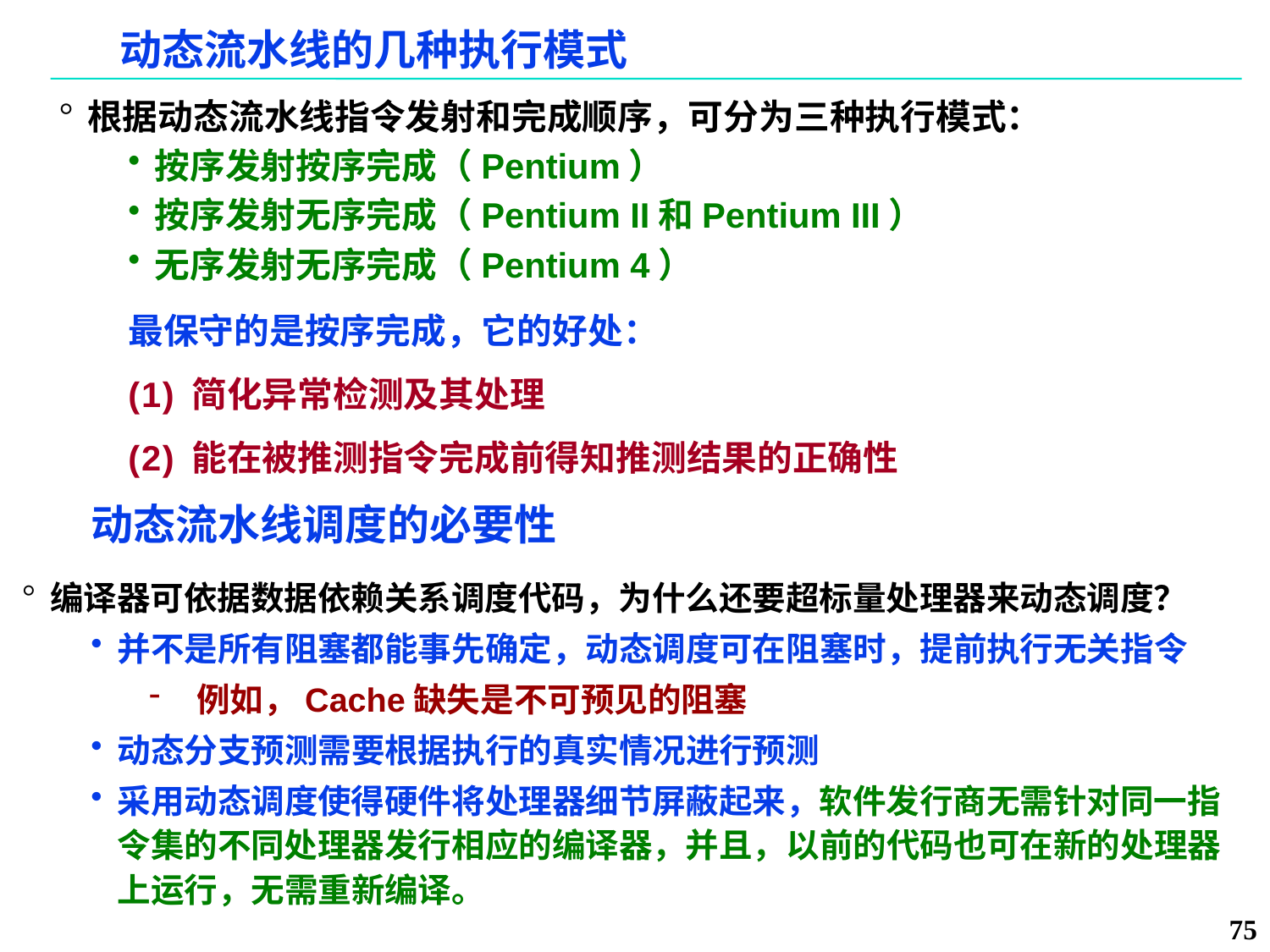

# 动态流水线的几种执行模式
根据动态流水线指令发射和完成顺序，可分为三种执行模式：
按序发射按序完成（Pentium）
按序发射无序完成（Pentium II和Pentium III）
无序发射无序完成（Pentium 4）

最保守的是按序完成，它的好处：
简化异常检测及其处理
能在被推测指令完成前得知推测结果的正确性
动态流水线调度的必要性
编译器可依据数据依赖关系调度代码，为什么还要超标量处理器来动态调度？
并不是所有阻塞都能事先确定，动态调度可在阻塞时，提前执行无关指令
例如，Cache缺失是不可预见的阻塞
动态分支预测需要根据执行的真实情况进行预测
采用动态调度使得硬件将处理器细节屏蔽起来，软件发行商无需针对同一指令集的不同处理器发行相应的编译器，并且，以前的代码也可在新的处理器上运行，无需重新编译。